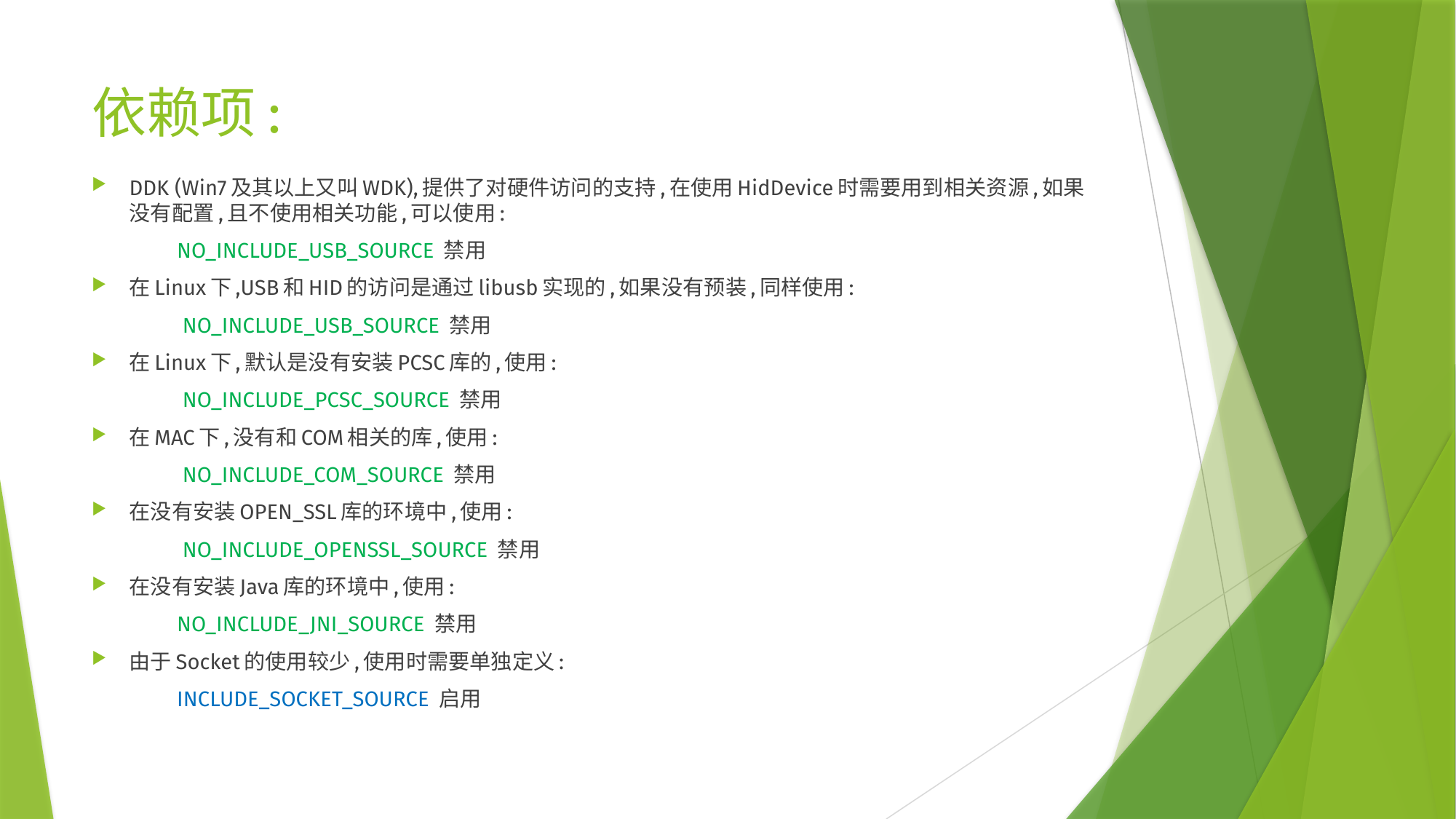

# 依赖项:
DDK (Win7及其以上又叫WDK),提供了对硬件访问的支持,在使用HidDevice时需要用到相关资源,如果没有配置,且不使用相关功能,可以使用:
	NO_INCLUDE_USB_SOURCE 禁用
在Linux下,USB和HID的访问是通过libusb实现的,如果没有预装,同样使用:
	 NO_INCLUDE_USB_SOURCE 禁用
在Linux下,默认是没有安装PCSC库的,使用:
	 NO_INCLUDE_PCSC_SOURCE 禁用
在MAC下,没有和COM相关的库,使用:
	 NO_INCLUDE_COM_SOURCE 禁用
在没有安装OPEN_SSL库的环境中,使用:
	 NO_INCLUDE_OPENSSL_SOURCE 禁用
在没有安装Java库的环境中,使用:
	NO_INCLUDE_JNI_SOURCE 禁用
由于Socket的使用较少,使用时需要单独定义:
	INCLUDE_SOCKET_SOURCE 启用